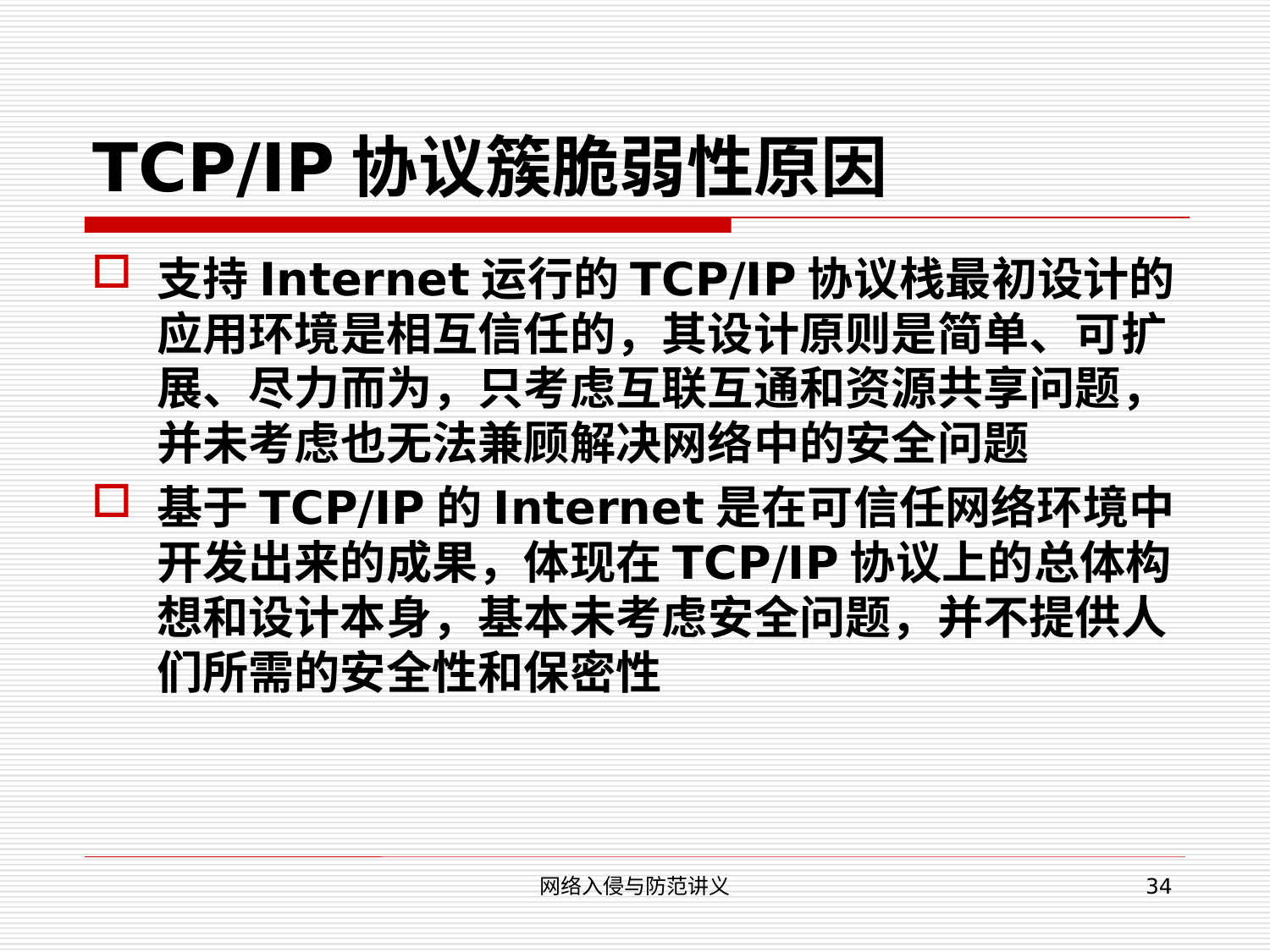

TCP/IP协议簇脆弱性原因
支持Internet运行的TCP/IP协议栈最初设计的应用环境是相互信任的，其设计原则是简单、可扩展、尽力而为，只考虑互联互通和资源共享问题，并未考虑也无法兼顾解决网络中的安全问题
基于TCP/IP的Internet是在可信任网络环境中开发出来的成果，体现在TCP/IP协议上的总体构想和设计本身，基本未考虑安全问题，并不提供人们所需的安全性和保密性

网络入侵与防范讲义
34